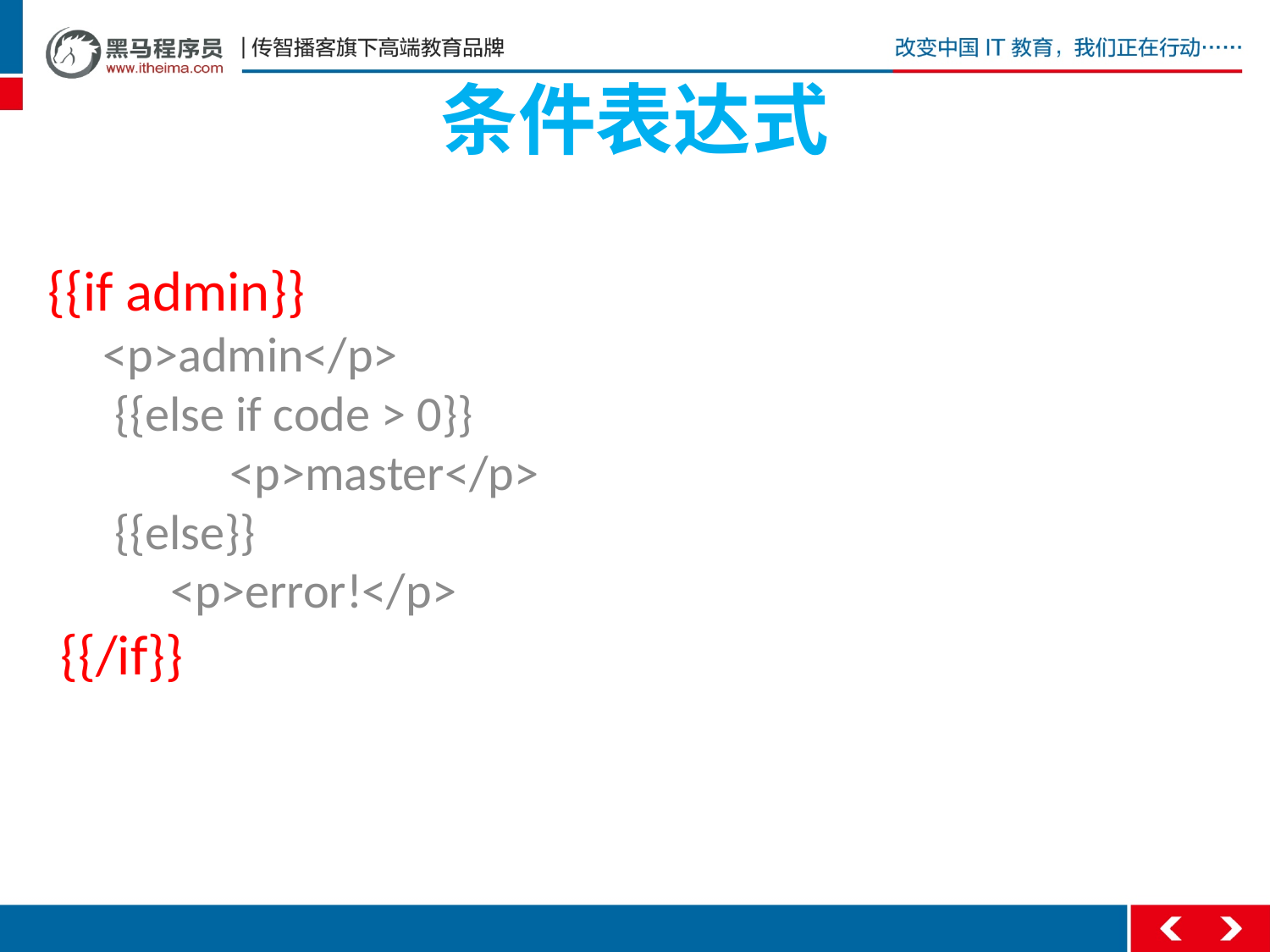

# 条件表达式
{{if admin}}
<p>admin</p>
 {{else if code > 0}}
	<p>master</p>
 {{else}}
      <p>error!</p>
 {{/if}}